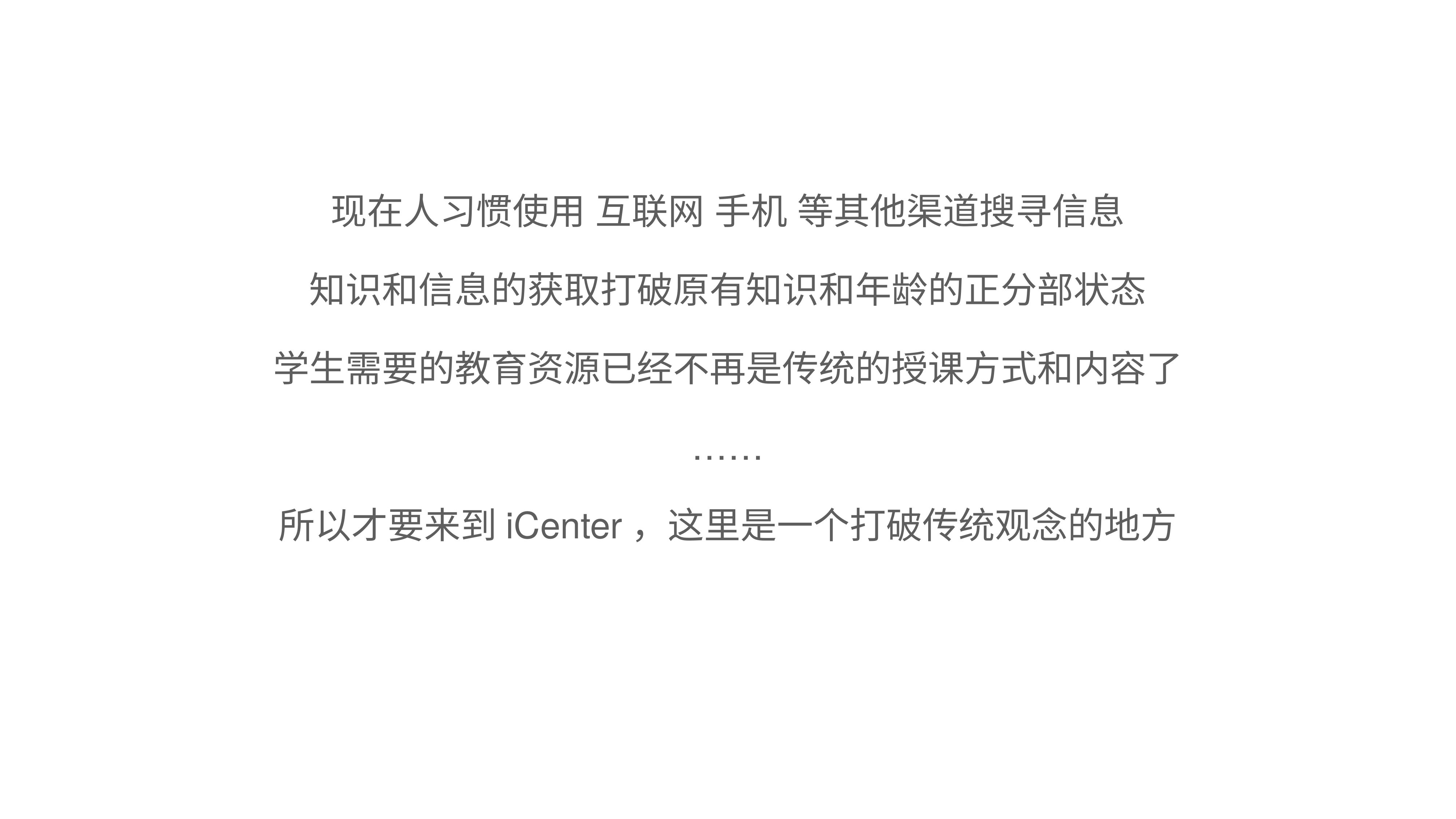

现在人习惯使用 互联网 手机 等其他渠道搜寻信息
知识和信息的获取打破原有知识和年龄的正分部状态
学生需要的教育资源已经不再是传统的授课方式和内容了
……
所以才要来到iCenter，这里是一个打破传统观念的地方